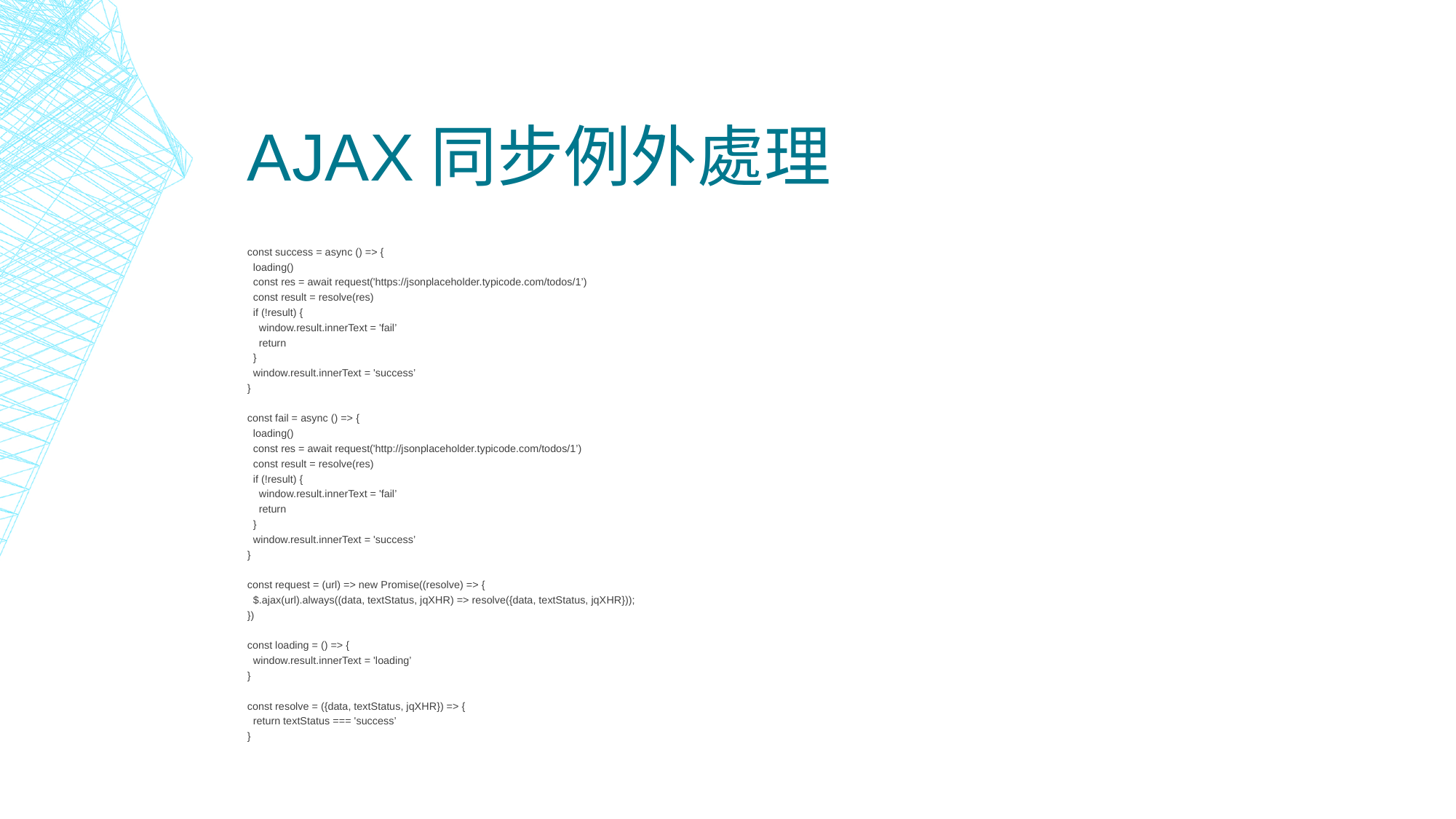

# Ajax同步例外處理
const success = async () => {
  loading()
  const res = await request('https://jsonplaceholder.typicode.com/todos/1’)
  const result = resolve(res)
  if (!result) {
    window.result.innerText = 'fail’
    return
  }
  window.result.innerText = 'success’
}
const fail = async () => {
  loading()
  const res = await request('http://jsonplaceholder.typicode.com/todos/1’)
  const result = resolve(res)
  if (!result) {
    window.result.innerText = 'fail’
    return
  }
  window.result.innerText = 'success’
}
const request = (url) => new Promise((resolve) => {
  $.ajax(url).always((data, textStatus, jqXHR) => resolve({data, textStatus, jqXHR}));
})
const loading = () => {
  window.result.innerText = 'loading’
}
const resolve = ({data, textStatus, jqXHR}) => {
  return textStatus === 'success’
}